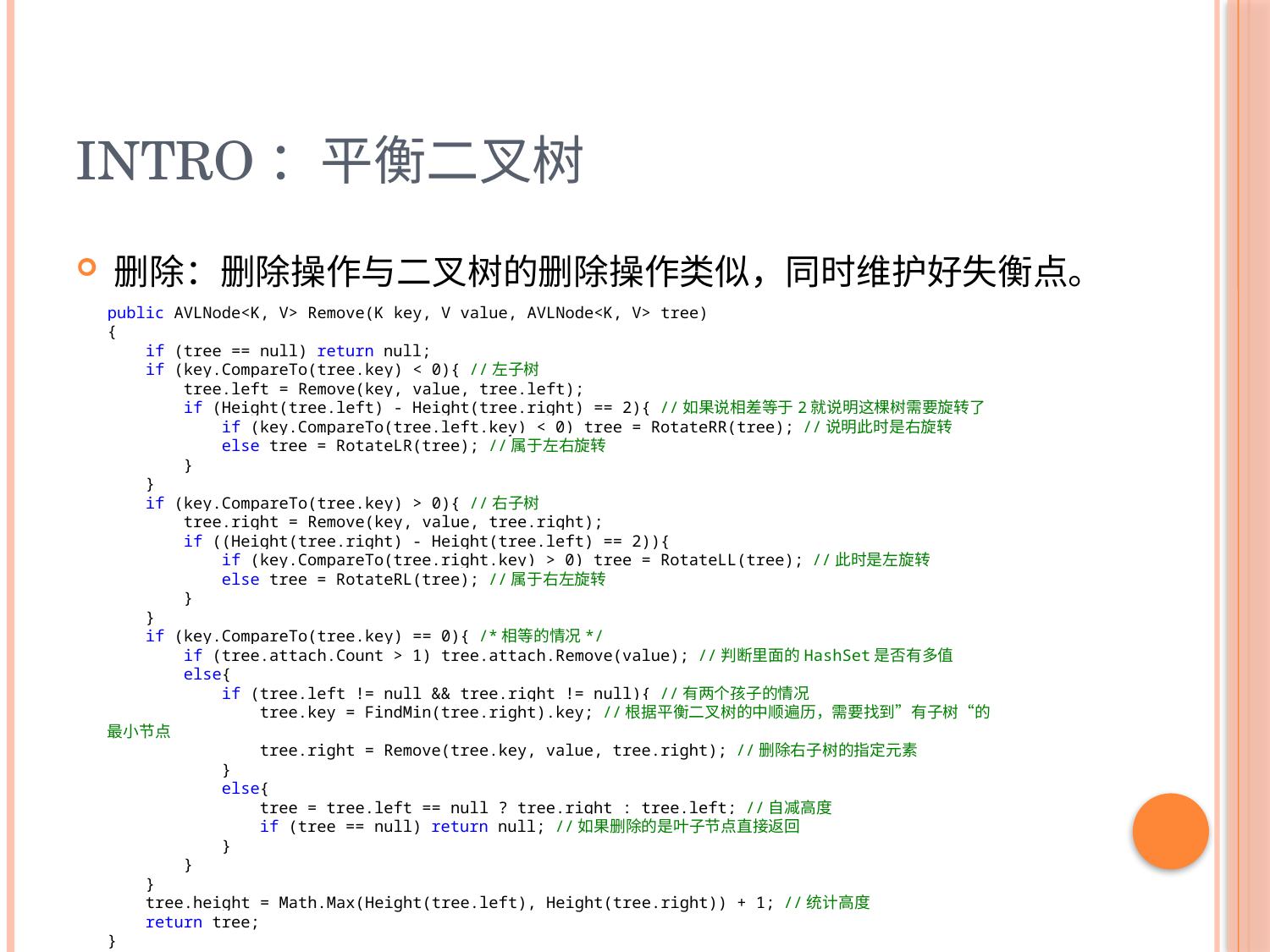

# Intro：平衡二叉树
删除：删除操作与二叉树的删除操作类似，同时维护好失衡点。
public AVLNode<K, V> Remove(K key, V value, AVLNode<K, V> tree)
{
    if (tree == null) return null;
    if (key.CompareTo(tree.key) < 0){ //左子树
        tree.left = Remove(key, value, tree.left);
        if (Height(tree.left) - Height(tree.right) == 2){ //如果说相差等于2就说明这棵树需要旋转了
            if (key.CompareTo(tree.left.key) < 0) tree = RotateRR(tree); //说明此时是右旋转
            else tree = RotateLR(tree); //属于左右旋转
        }
    }
    if (key.CompareTo(tree.key) > 0){ //右子树
        tree.right = Remove(key, value, tree.right);
        if ((Height(tree.right) - Height(tree.left) == 2)){
            if (key.CompareTo(tree.right.key) > 0) tree = RotateLL(tree); //此时是左旋转
            else tree = RotateRL(tree); //属于右左旋转
        }
    }
    if (key.CompareTo(tree.key) == 0){ /*相等的情况*/
        if (tree.attach.Count > 1) tree.attach.Remove(value); //判断里面的HashSet是否有多值
        else{
            if (tree.left != null && tree.right != null){ //有两个孩子的情况
                tree.key = FindMin(tree.right).key; //根据平衡二叉树的中顺遍历，需要找到”有子树“的最小节点
                tree.right = Remove(tree.key, value, tree.right); //删除右子树的指定元素
            }
            else{
                tree = tree.left == null ? tree.right : tree.left; //自减高度
                if (tree == null) return null; //如果删除的是叶子节点直接返回
            }
        }
    }
    tree.height = Math.Max(Height(tree.left), Height(tree.right)) + 1; //统计高度
    return tree;
}